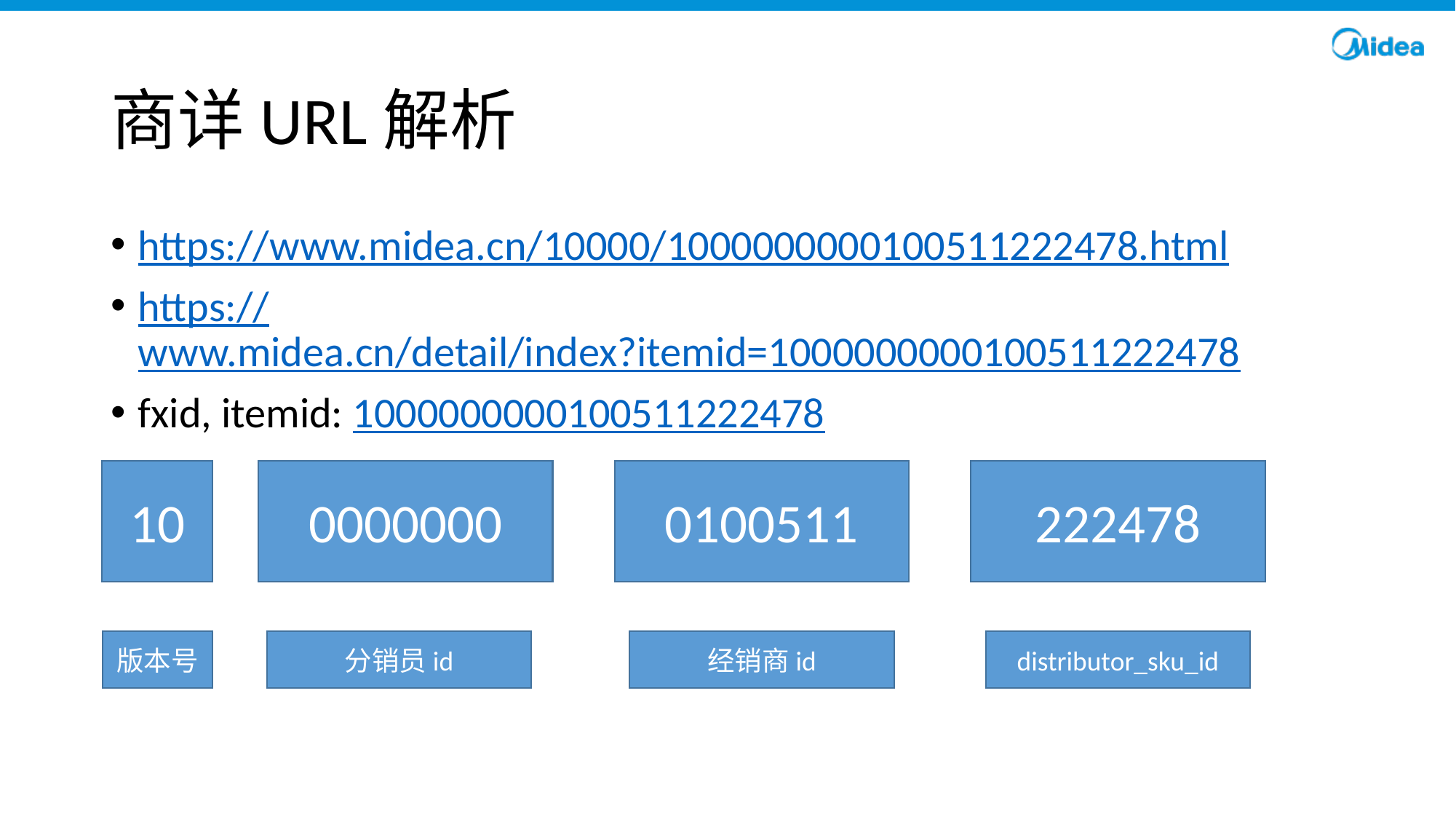

# 商详URL解析
https://www.midea.cn/10000/1000000000100511222478.html
https://www.midea.cn/detail/index?itemid=1000000000100511222478
fxid, itemid: 1000000000100511222478
10
0000000
0100511
222478
版本号
distributor_sku_id
经销商id
分销员id